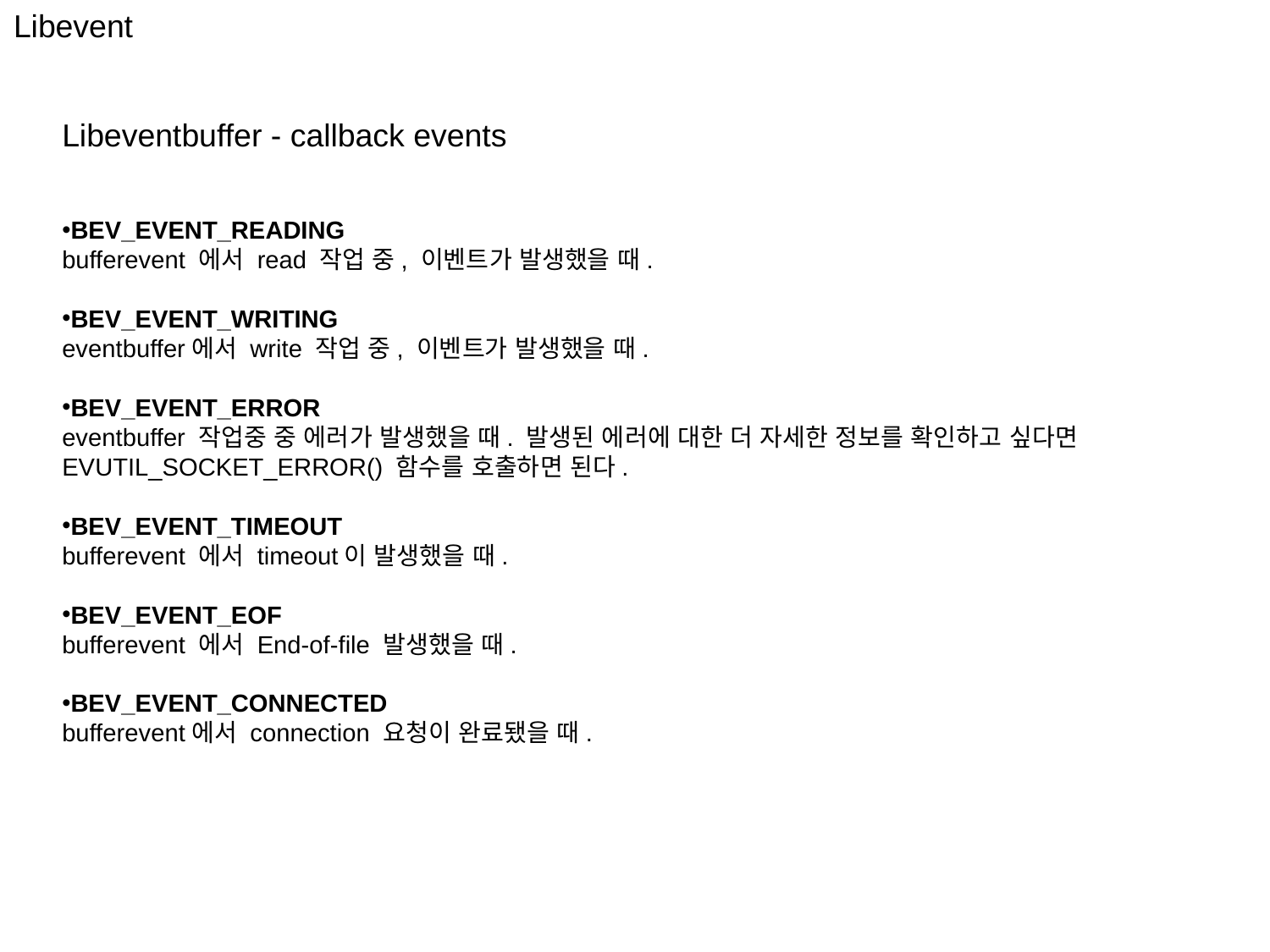

Libevent
Libeventbuffer - callback events
BEV_EVENT_READING
bufferevent 에서 read 작업 중, 이벤트가 발생했을 때.

BEV_EVENT_WRITING
eventbuffer에서 write 작업 중, 이벤트가 발생했을 때.

BEV_EVENT_ERROR
eventbuffer 작업중 중 에러가 발생했을 때. 발생된 에러에 대한 더 자세한 정보를 확인하고 싶다면 EVUTIL_SOCKET_ERROR() 함수를 호출하면 된다.

BEV_EVENT_TIMEOUT
bufferevent 에서 timeout이 발생했을 때.

BEV_EVENT_EOF
bufferevent 에서 End-of-file 발생했을 때.

BEV_EVENT_CONNECTED
bufferevent에서 connection 요청이 완료됐을 때.